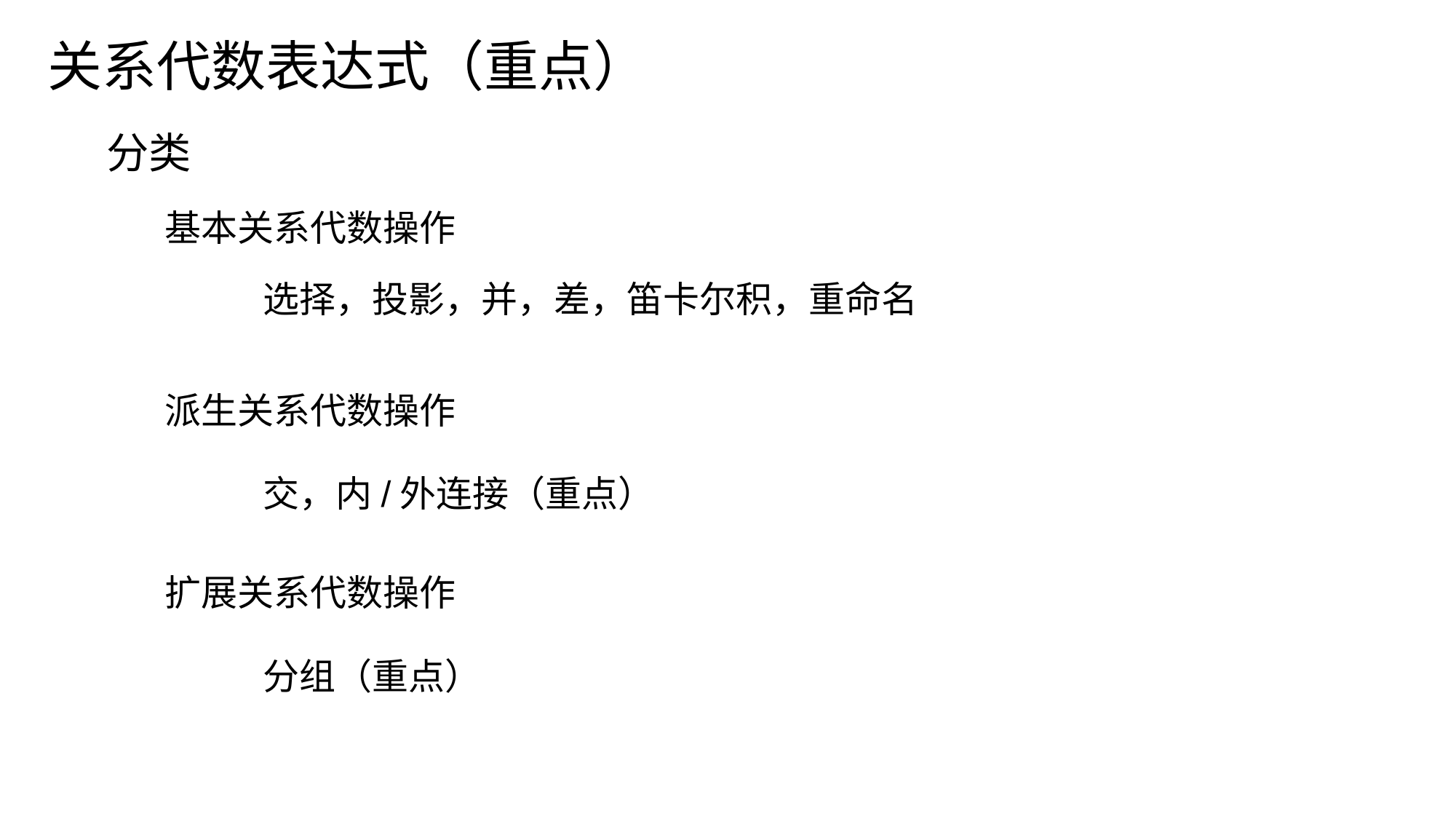

关系代数表达式（重点）
分类
基本关系代数操作
选择，投影，并，差，笛卡尔积，重命名
派生关系代数操作
交，内/外连接（重点）
扩展关系代数操作
分组（重点）